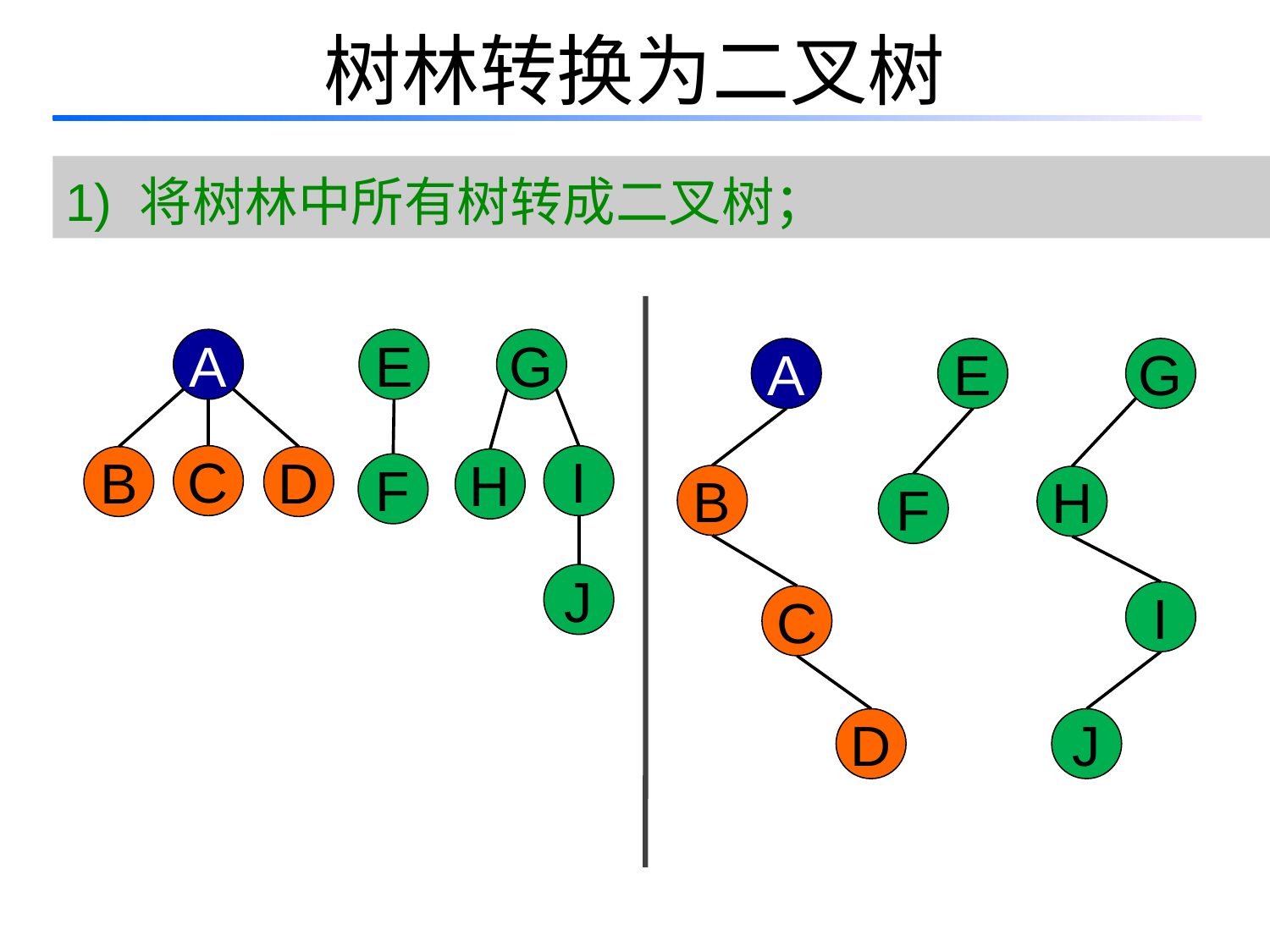

# 树林转换为二叉树

1) 将树林中所有树转成二叉树；
A
E
G
A
E
G
C
I
B
D
H
F
B
H
F
J
I
C
D
J